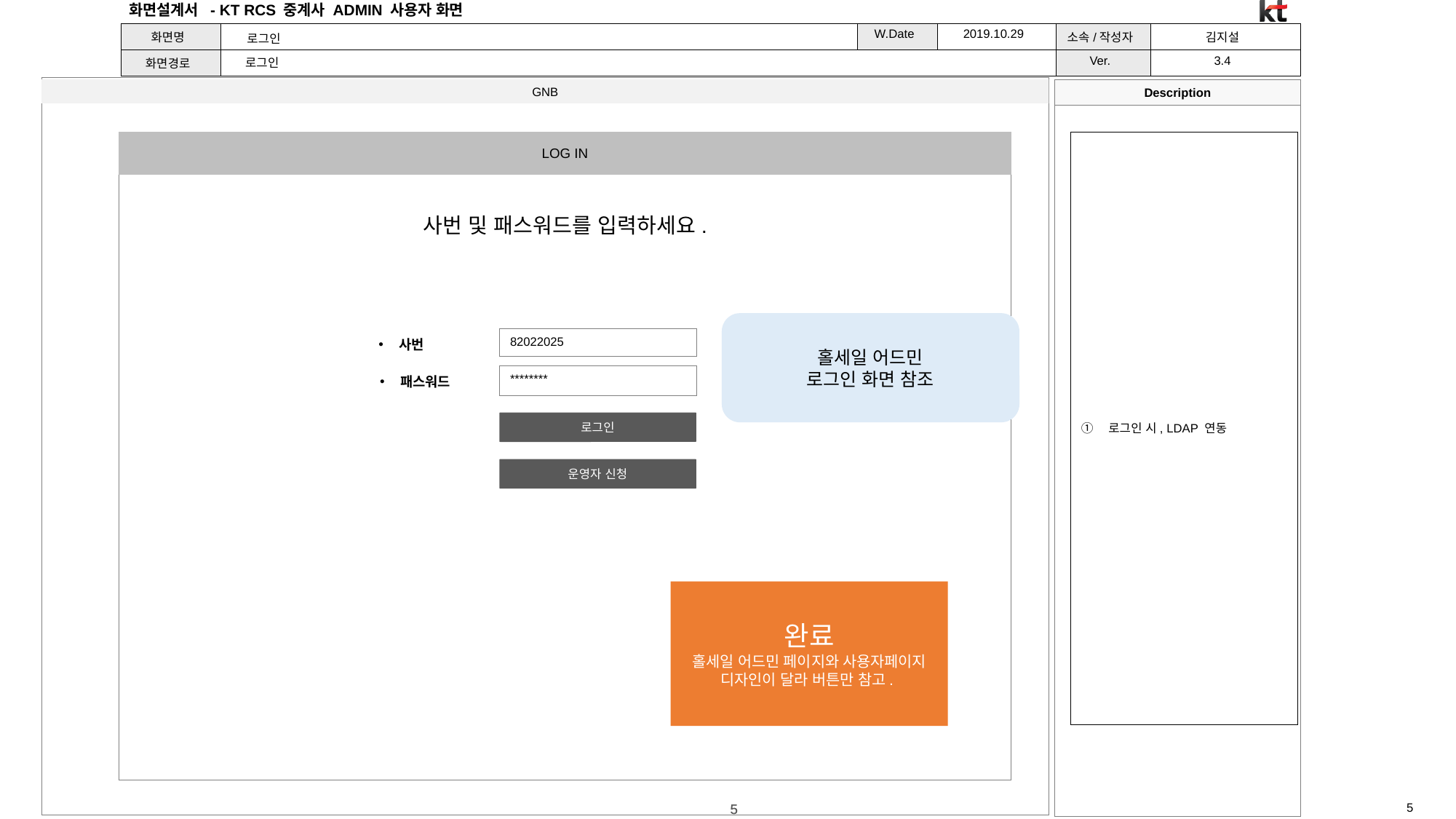

로그인
로그인

로그인 시, LDAP 연동
LOG IN
사번 및 패스워드를 입력하세요.
홀세일 어드민
로그인 화면 참조
사번
82022025
패스워드
********
로그인
운영자 신청
완료
홀세일 어드민 페이지와 사용자페이지 디자인이 달라 버튼만 참고.